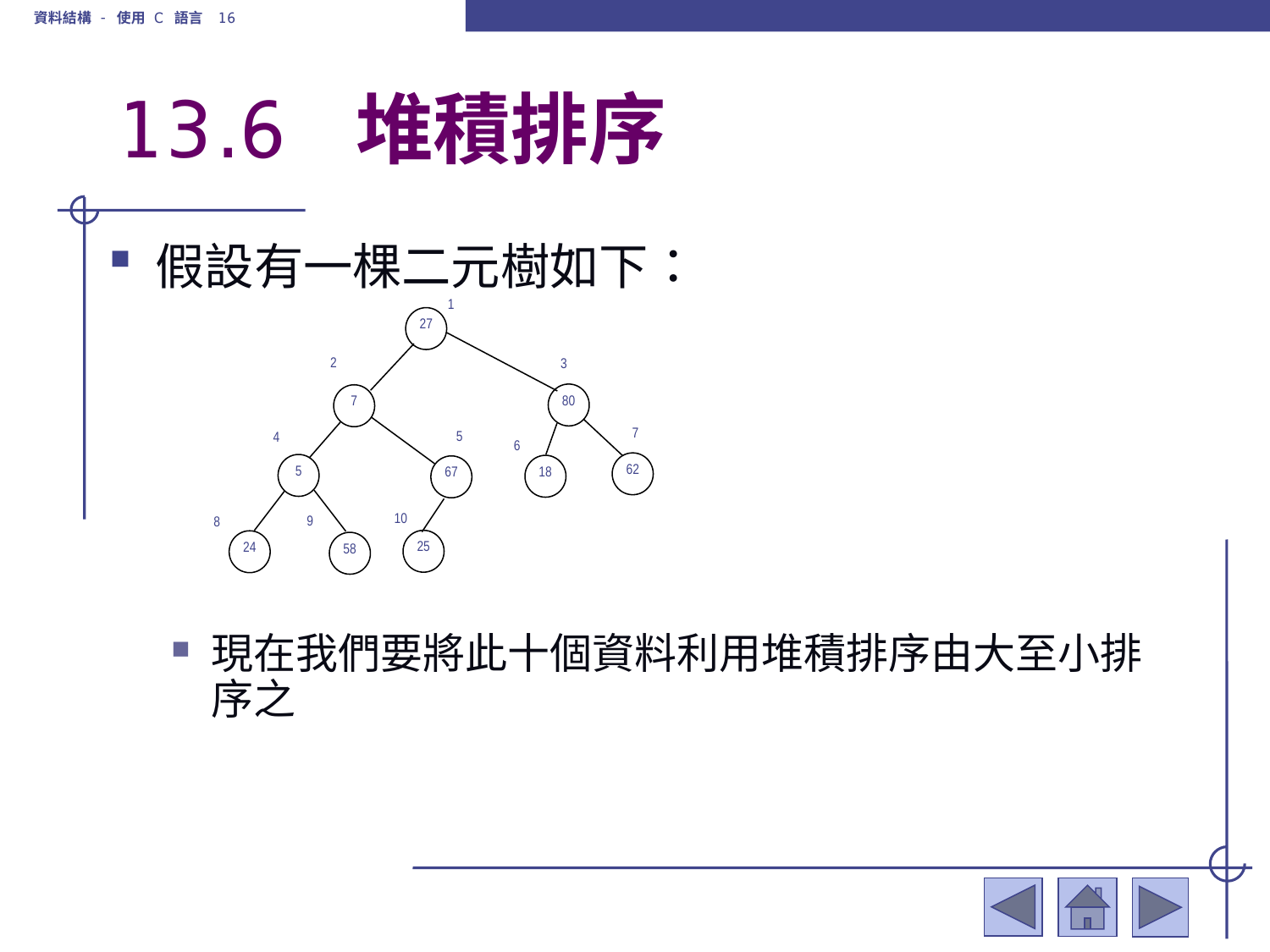

資料結構 - 使用 C 語言   16
# 13.6  堆積排序
假設有一棵二元樹如下：

現在我們要將此十個資料利用堆積排序由大至小排序之

1
27

2
3
80
7

7

5
4
6
62
5
18
67

10
9
8
25
24
58